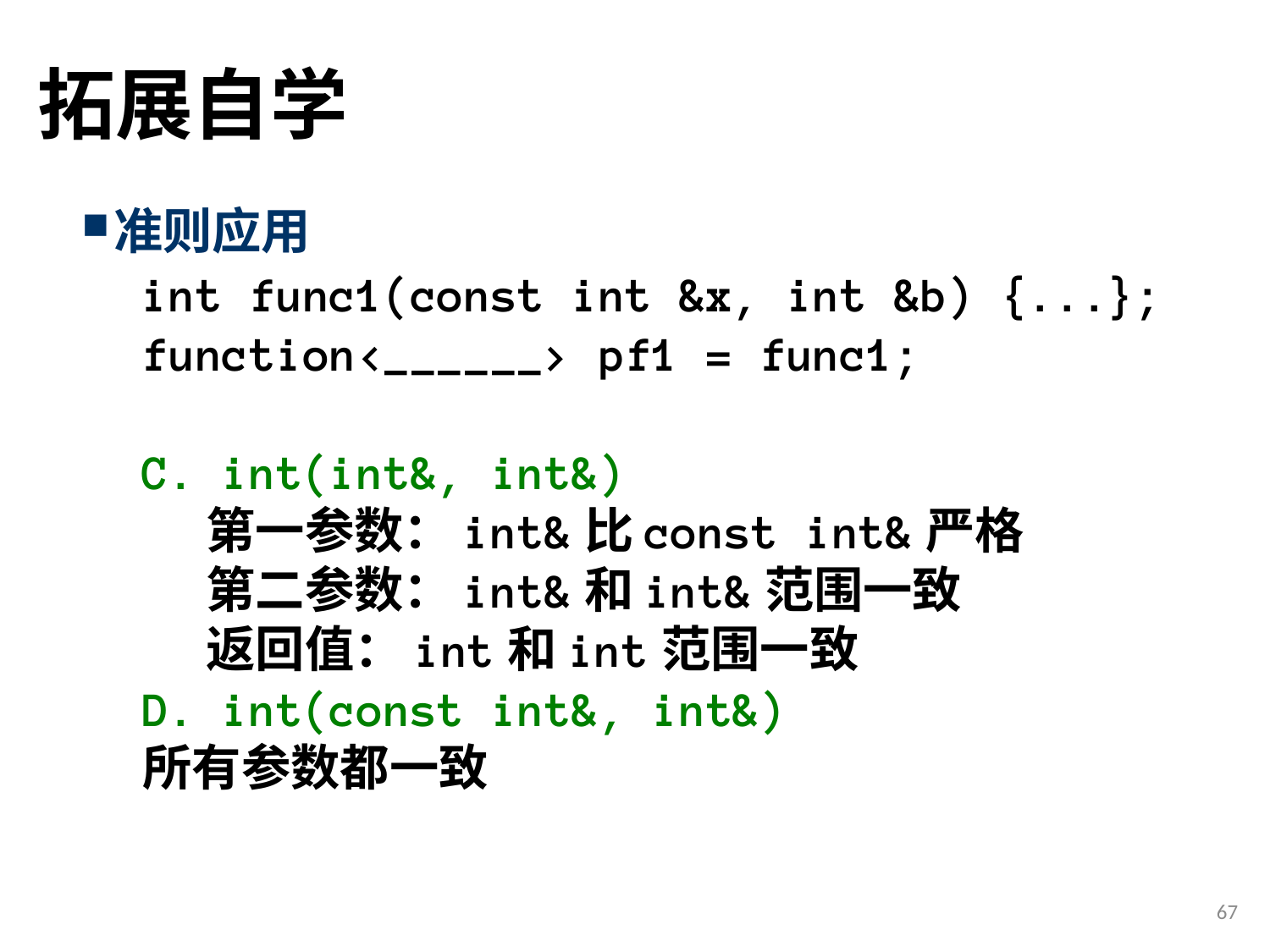

# 拓展自学
准则应用
int func1(const int &x, int &b) {...};
function<______> pf1 = func1;

C. int(int&, int&)
第一参数：int&比const int&严格
第二参数：int&和int&范围一致
返回值：int和int范围一致
D. int(const int&, int&)
所有参数都一致
67